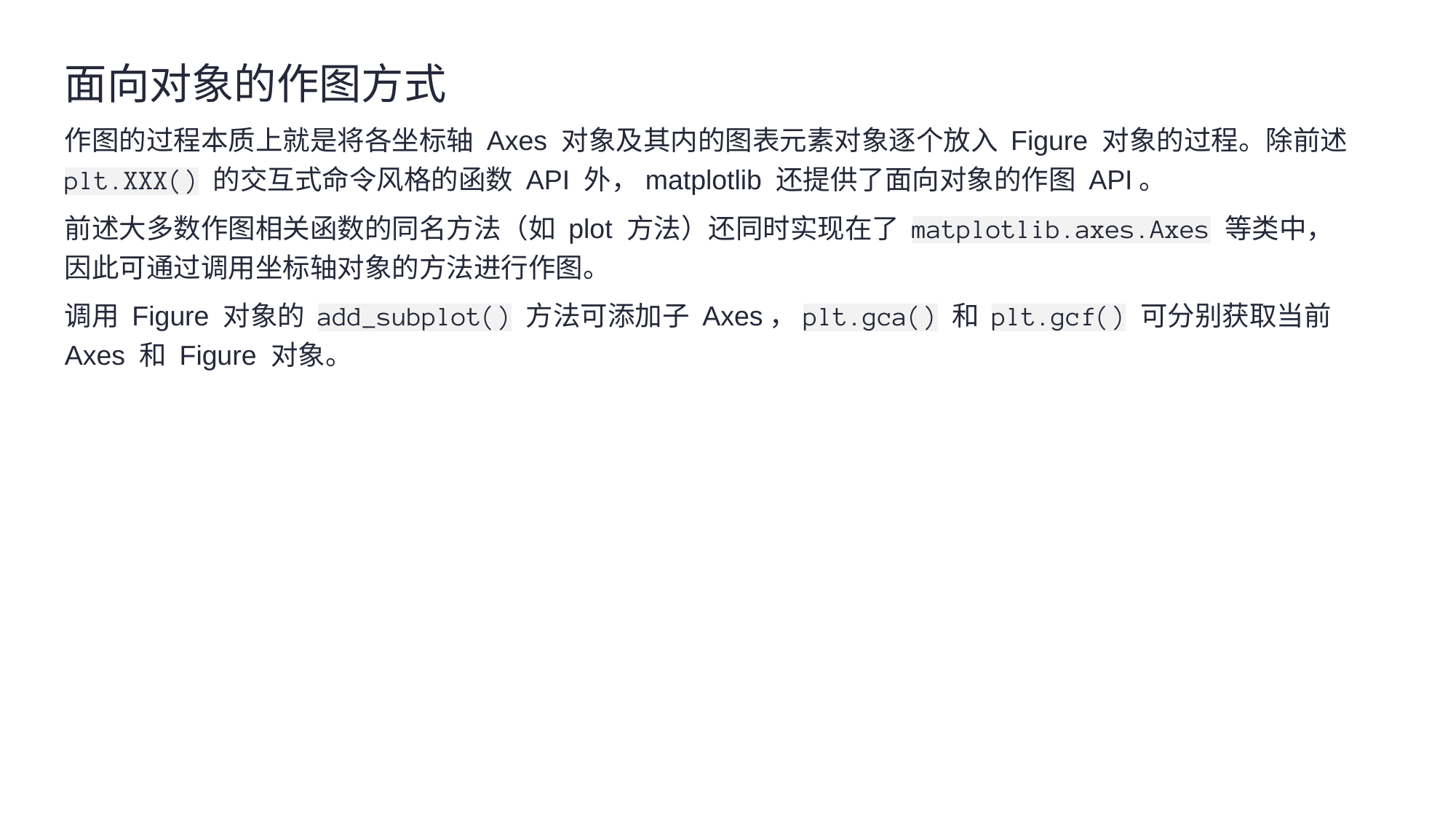

面向对象的作图方式
作图的过程本质上就是将各坐标轴 Axes 对象及其内的图表元素对象逐个放入 Figure 对象的过程。除前述 plt.XXX() 的交互式命令风格的函数 API 外，matplotlib 还提供了面向对象的作图 API。
前述大多数作图相关函数的同名方法（如 plot 方法）还同时实现在了 matplotlib.axes.Axes 等类中，因此可通过调用坐标轴对象的方法进行作图。
调用 Figure 对象的 add_subplot() 方法可添加子 Axes，plt.gca() 和 plt.gcf() 可分别获取当前 Axes 和 Figure 对象。